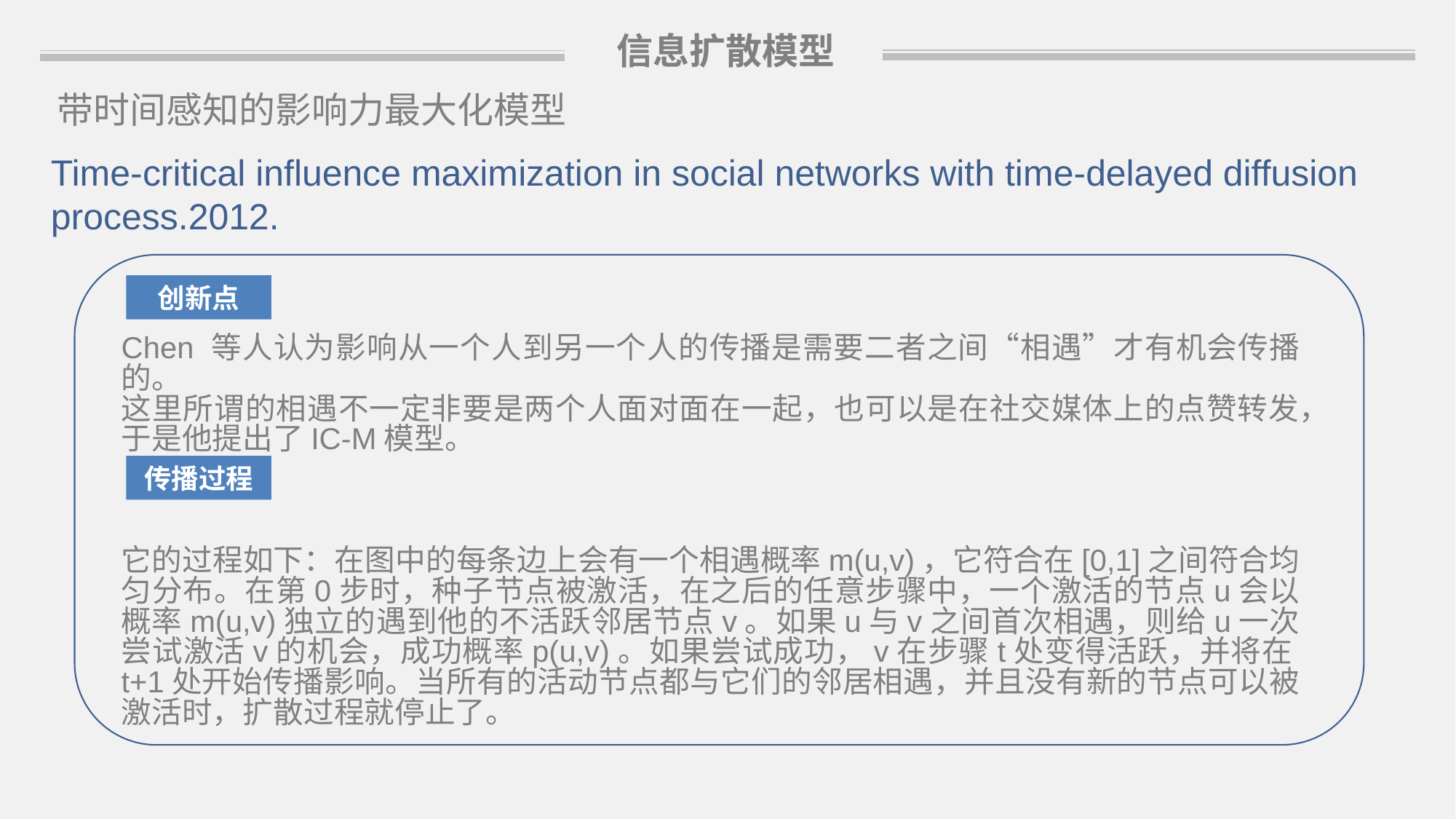

信息扩散模型
带时间感知的影响力最大化模型
Time-critical influence maximization in social networks with time-delayed diffusion process.2012.

创新点
Chen 等人认为影响从一个人到另一个人的传播是需要二者之间“相遇”才有机会传播的。
这里所谓的相遇不一定非要是两个人面对面在一起，也可以是在社交媒体上的点赞转发，
于是他提出了IC-M模型。

它的过程如下：在图中的每条边上会有一个相遇概率m(u,v)，它符合在[0,1]之间符合均匀分布。在第0步时，种子节点被激活，在之后的任意步骤中，一个激活的节点u会以概率m(u,v)独立的遇到他的不活跃邻居节点v。如果u与v之间首次相遇，则给u一次尝试激活v的机会，成功概率p(u,v)。如果尝试成功，v在步骤t处变得活跃，并将在t+1处开始传播影响。当所有的活动节点都与它们的邻居相遇，并且没有新的节点可以被激活时，扩散过程就停止了。

传播过程